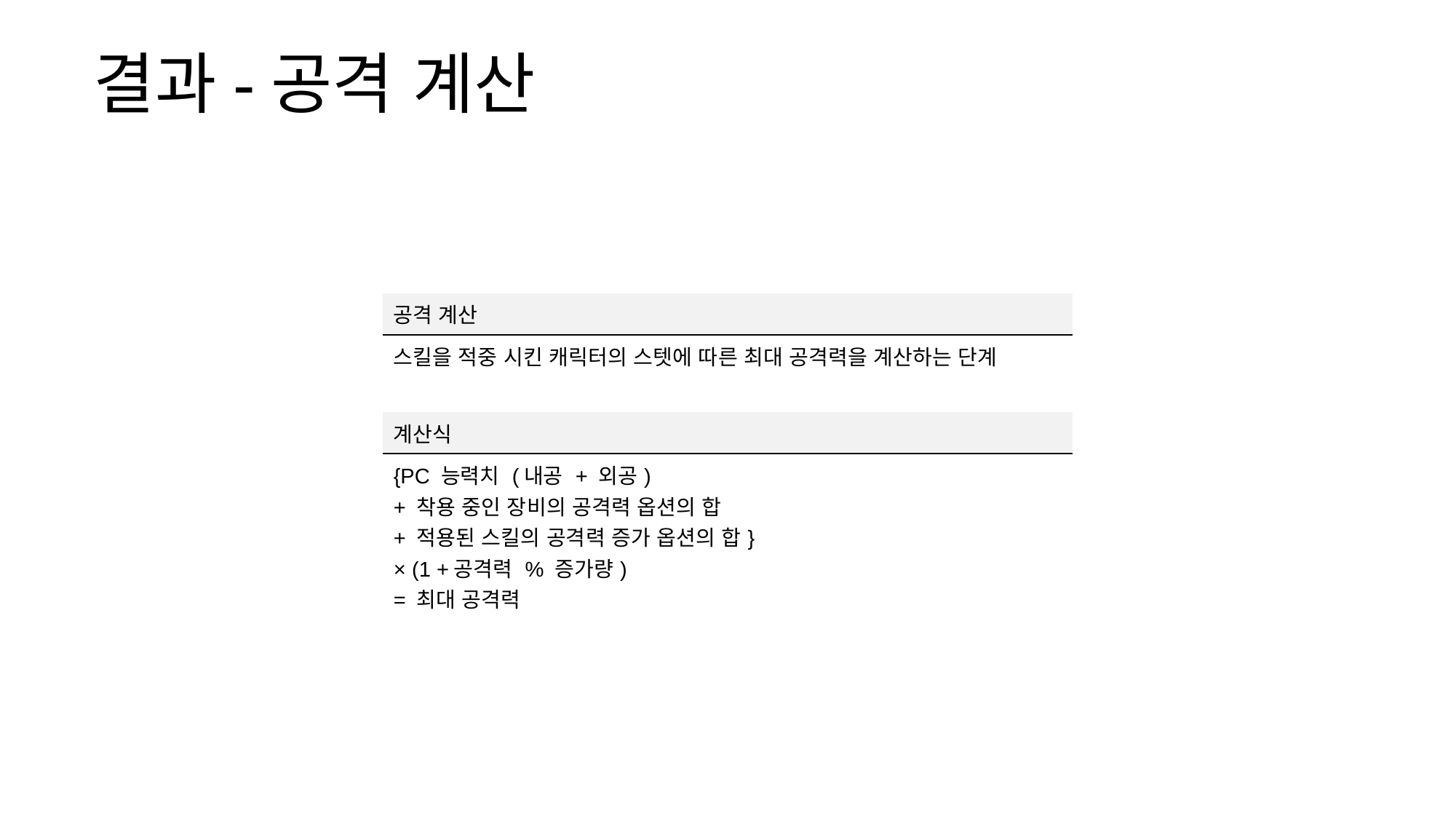

결과-공격 계산
| 공격 계산 |
| --- |
| 스킬을 적중 시킨 캐릭터의 스텟에 따른 최대 공격력을 계산하는 단계 |
|  |
| 계산식 |
| {PC 능력치 (내공 + 외공) + 착용 중인 장비의 공격력 옵션의 합 + 적용된 스킬의 공격력 증가 옵션의 합} × (1 +공격력 % 증가량) = 최대 공격력 |